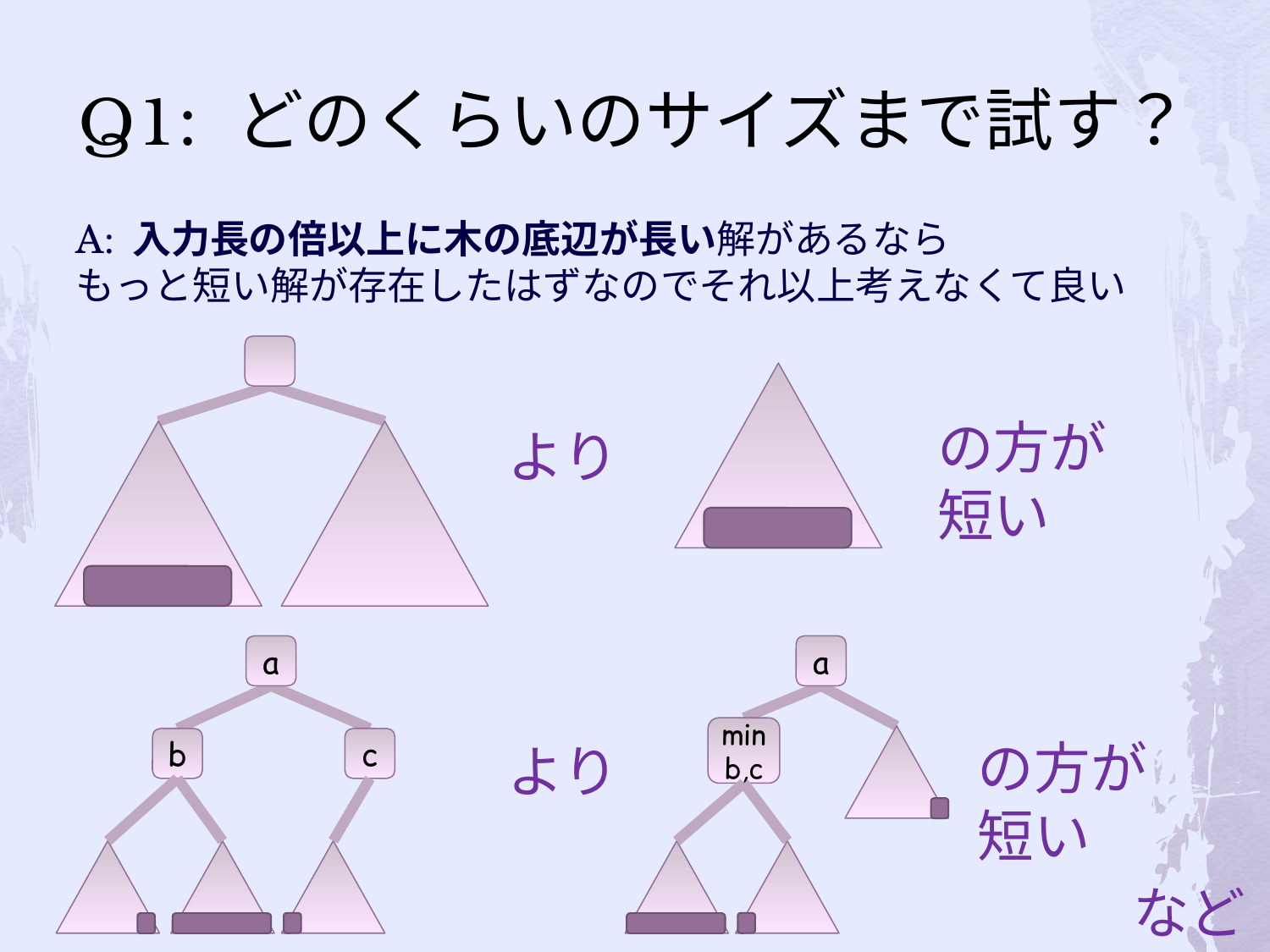

# Q1: どのくらいのサイズまで試す？
A: 入力長の倍以上に木の底辺が長い解があるなら
もっと短い解が存在したはずなのでそれ以上考えなくて良い

の方が
短い
より

a
a
min
b,c

の方が
短い
b
c
より

など